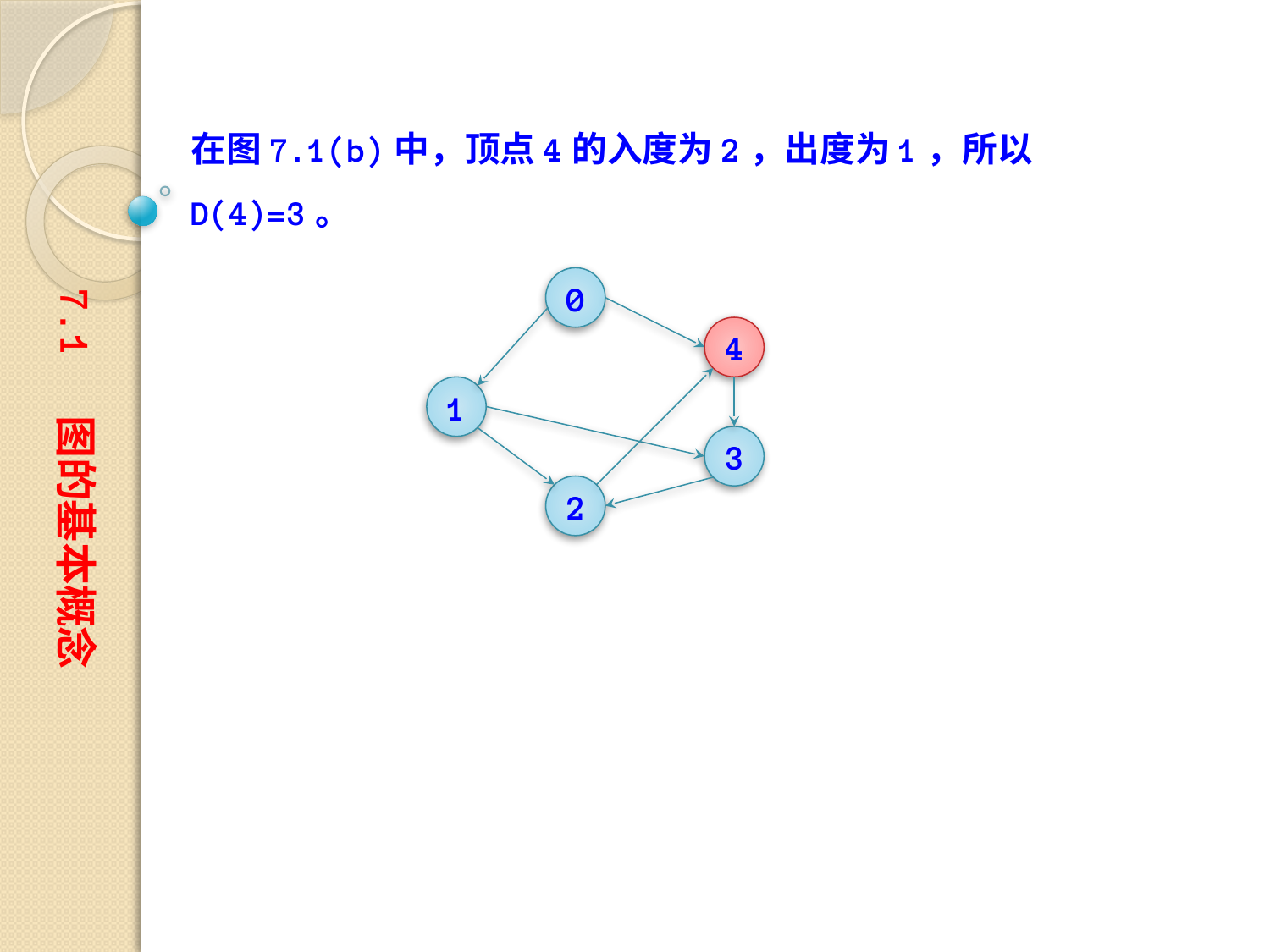

在图7.1(b)中，顶点4的入度为2，出度为1，所以D(4)=3。
0
4
1
3
2
7.1  图的基本概念